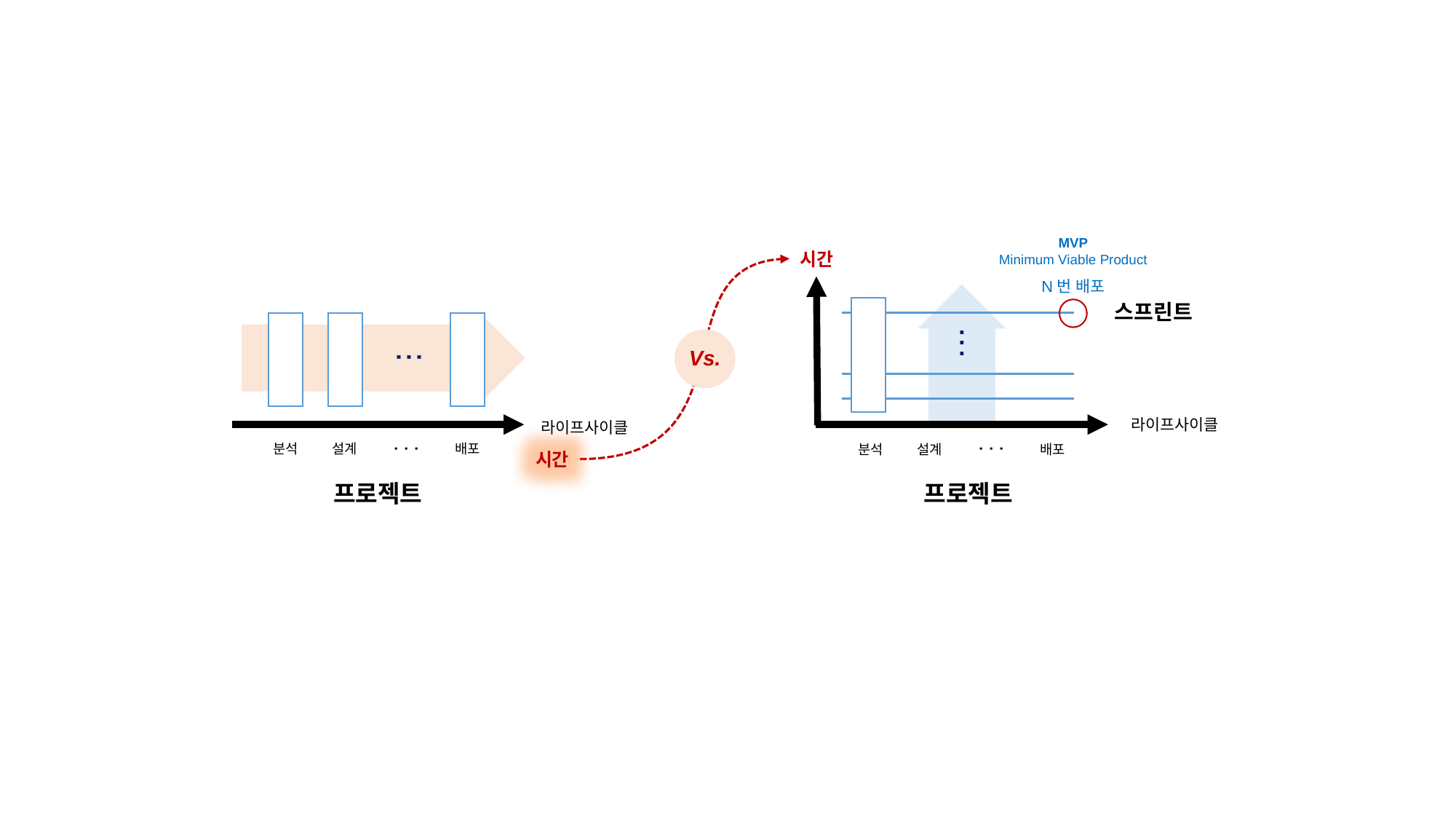

MVP
Minimum Viable Product
N번 배포
시간
스프린트

.
.
.

.
.
.

Vs.
라이프사이클
라이프사이클
.
.
.
분석
설계
배포
.
.
.
분석
설계
배포
시간
프로젝트
프로젝트